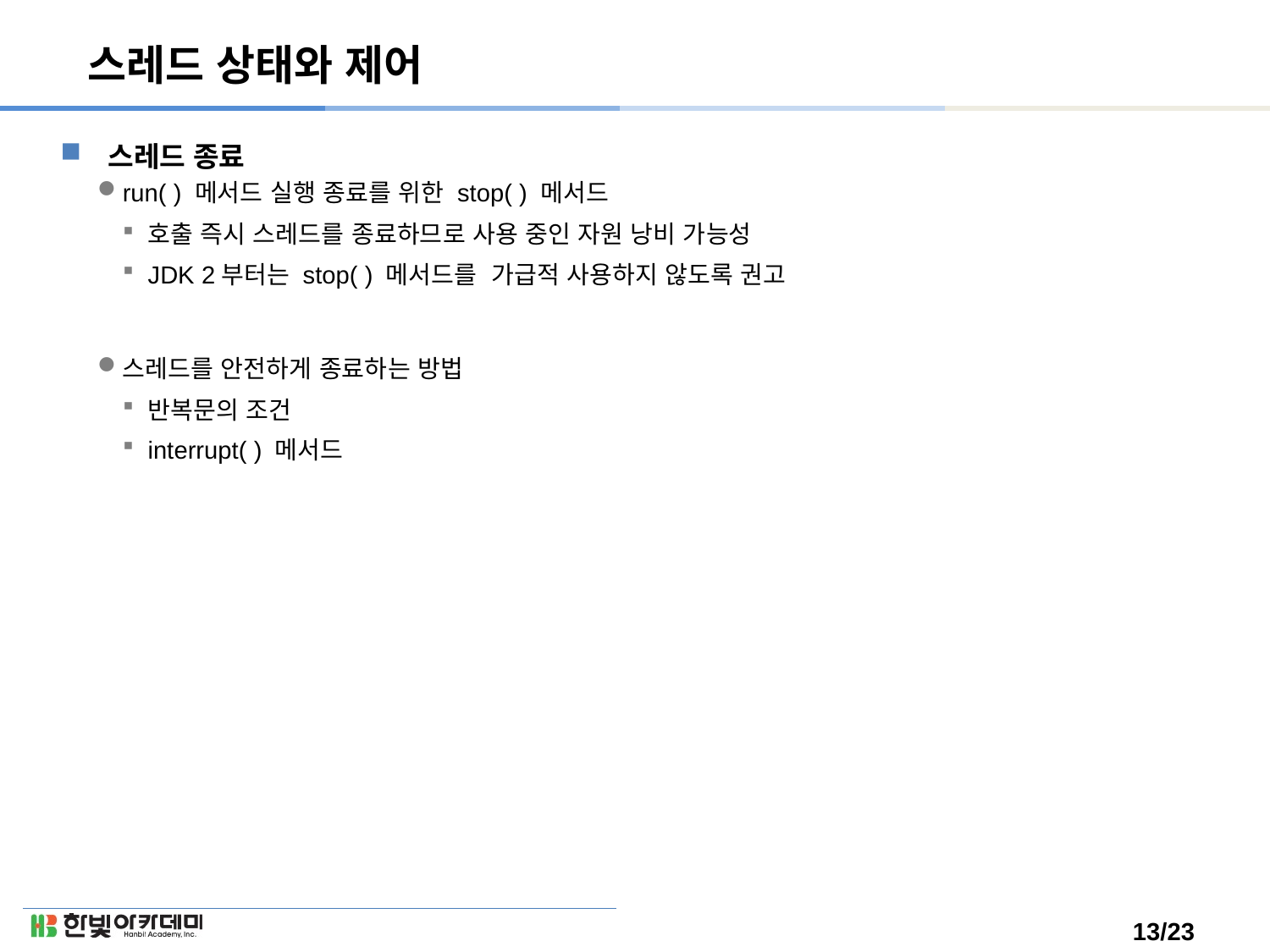

# 스레드 상태와 제어
스레드 종료
run( ) 메서드 실행 종료를 위한 stop( ) 메서드
호출 즉시 스레드를 종료하므로 사용 중인 자원 낭비 가능성
JDK 2부터는 stop( ) 메서드를  가급적 사용하지 않도록 권고

스레드를 안전하게 종료하는 방법
반복문의 조건
interrupt( ) 메서드